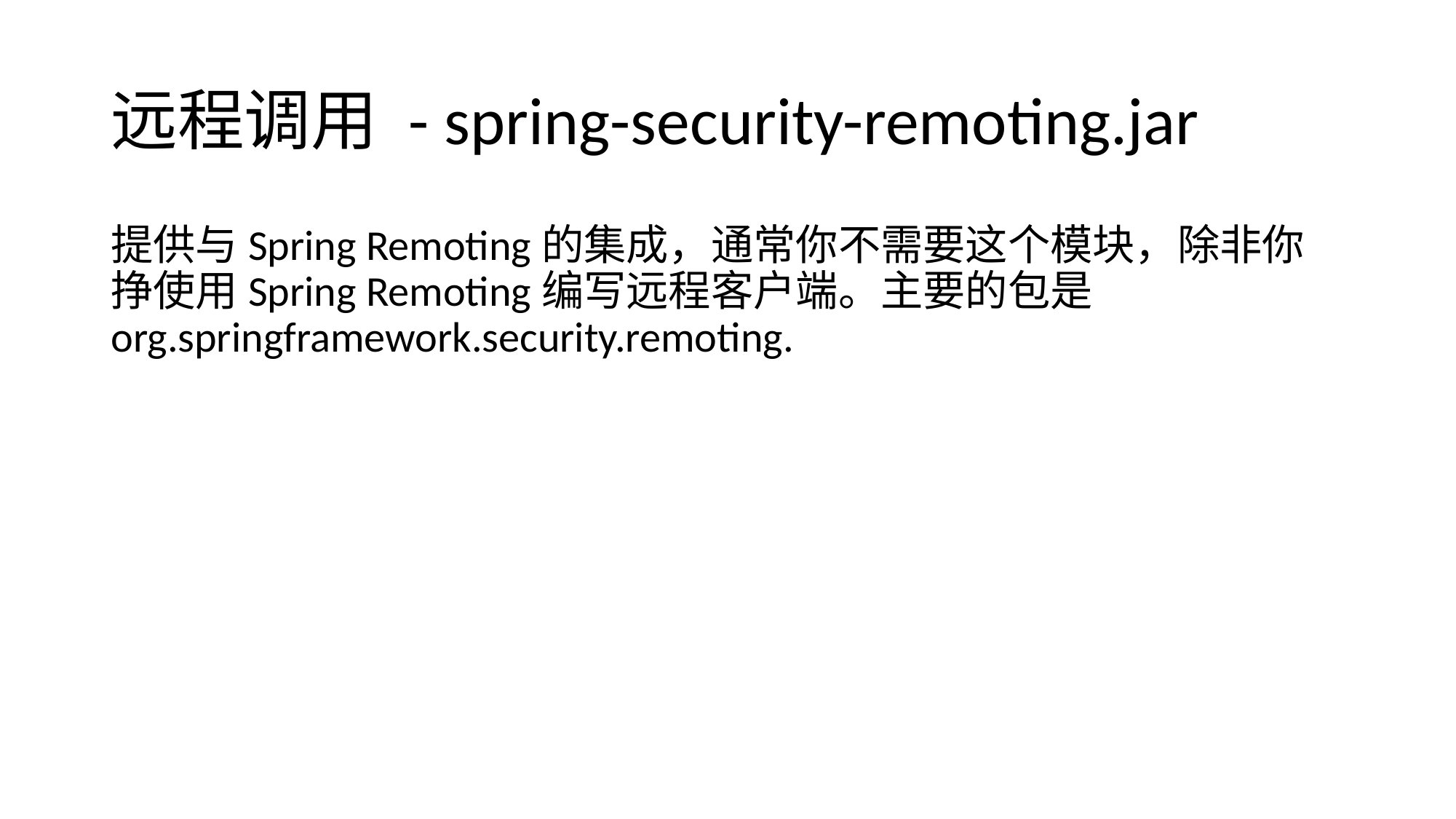

# 远程调用 - spring-security-remoting.jar
提供与Spring Remoting的集成，通常你不需要这个模块，除非你挣使用Spring Remoting编写远程客户端。主要的包是 org.springframework.security.remoting.